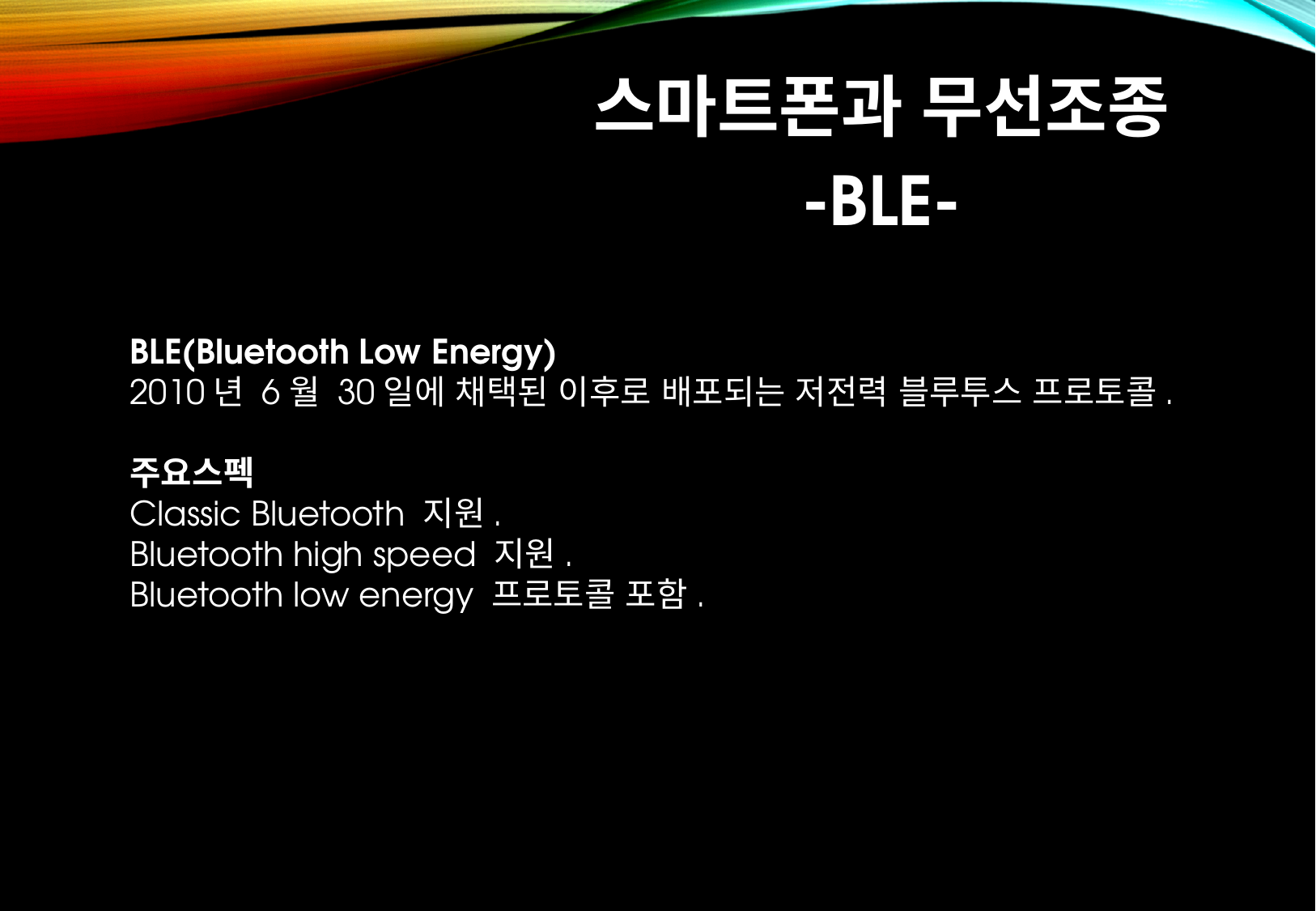

스마트폰과 무선조종
-BLE-
BLE(Bluetooth Low Energy)
2010년 6월 30일에 채택된 이후로 배포되는 저전력 블루투스 프로토콜.

주요스펙
Classic Bluetooth 지원.
Bluetooth high speed 지원.
Bluetooth low energy 프로토콜 포함.